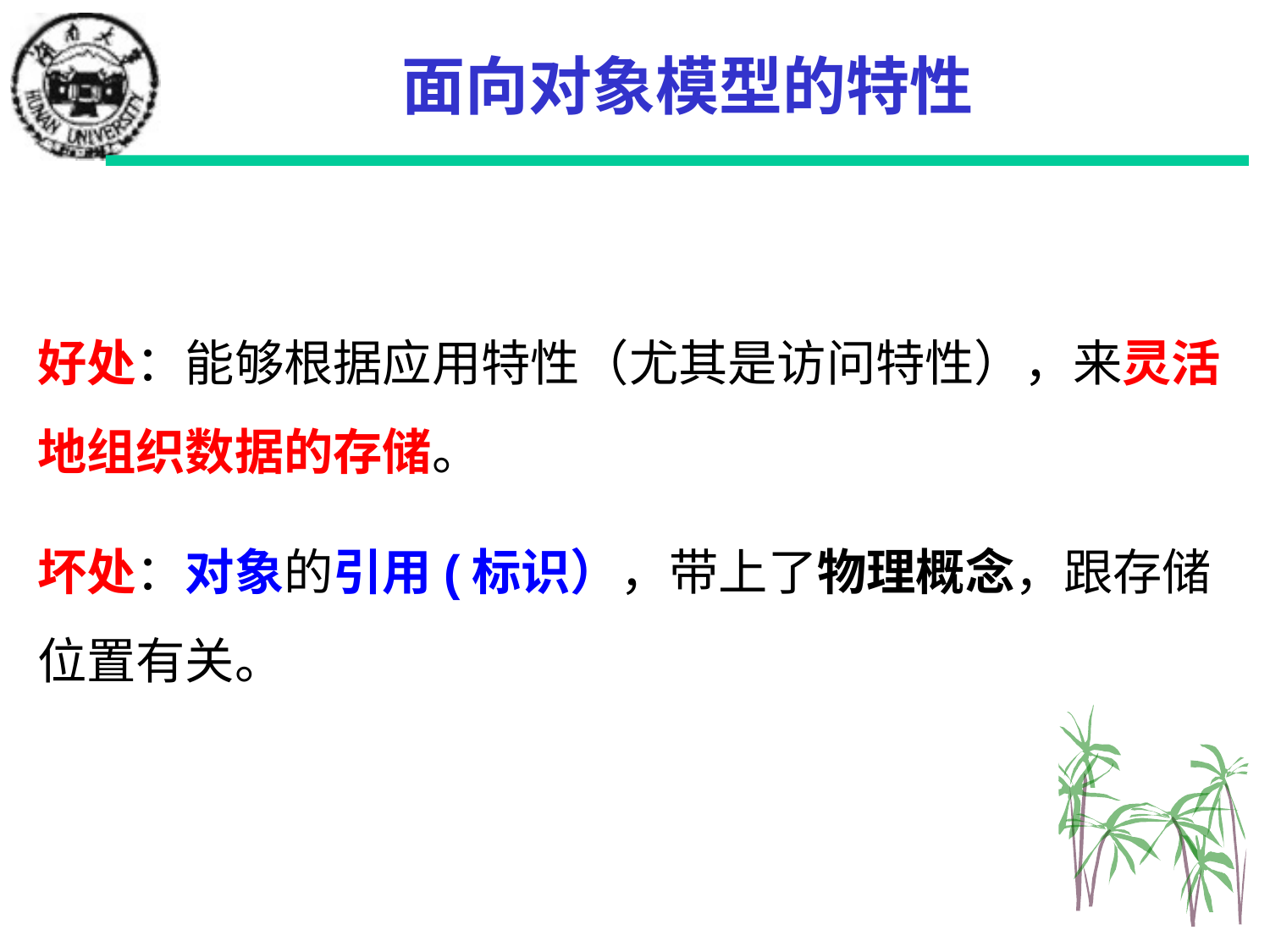

# 面向对象模型的特性
好处：能够根据应用特性（尤其是访问特性），来灵活地组织数据的存储。
坏处：对象的引用(标识），带上了物理概念，跟存储位置有关。